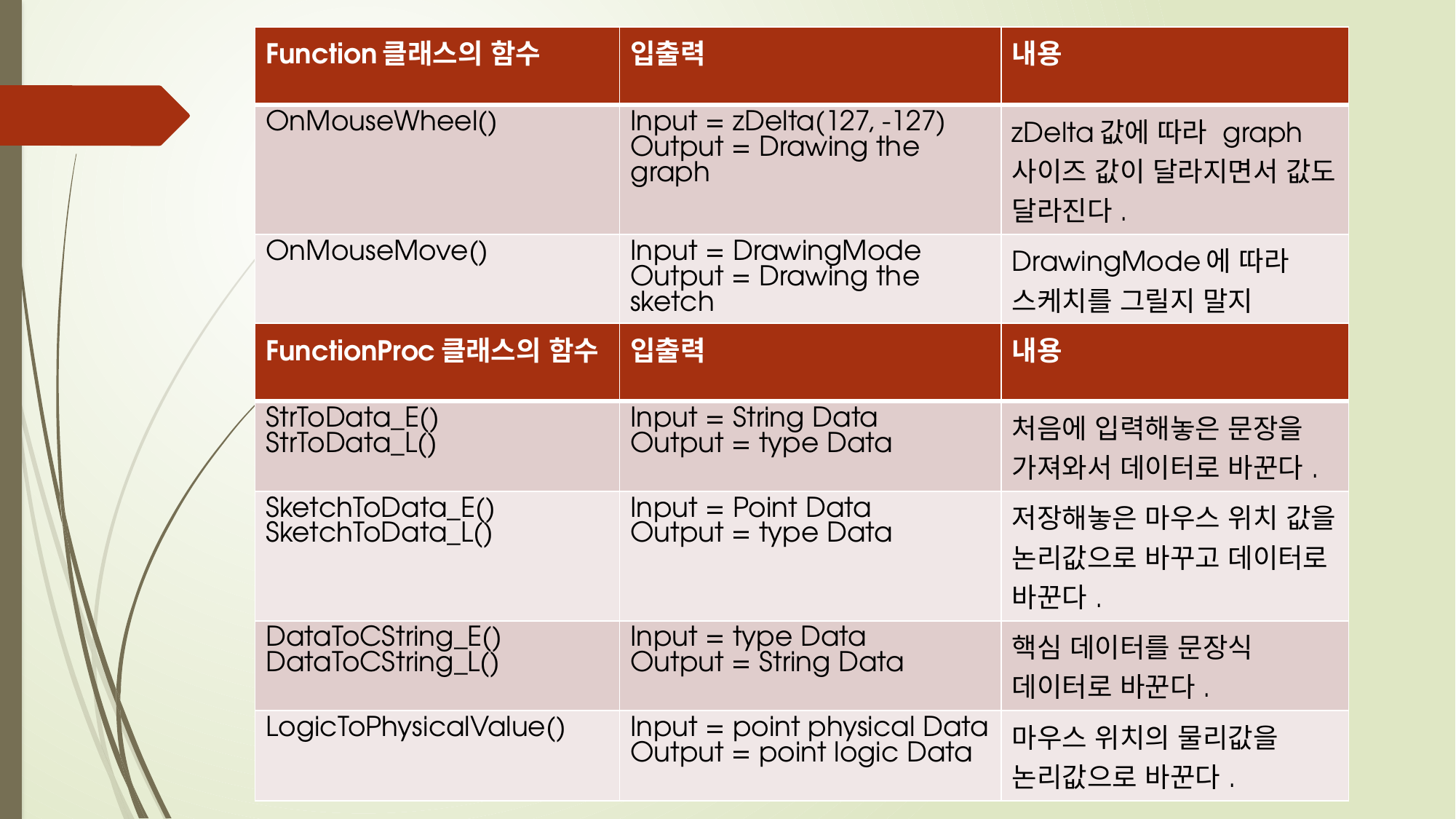

| Function클래스의 함수 | 입출력 | 내용 |
| --- | --- | --- |
| OnMouseWheel() | Input = zDelta(127, -127) Output = Drawing the graph | zDelta값에 따라 graph사이즈 값이 달라지면서 값도 달라진다. |
| OnMouseMove() | Input = DrawingMode Output = Drawing the sketch | DrawingMode에 따라 스케치를 그릴지 말지 결정한다. |
| FunctionProc클래스의 함수 | 입출력 | 내용 |
| --- | --- | --- |
| StrToData\_E() StrToData\_L() | Input = String Data Output = type Data | 처음에 입력해놓은 문장을 가져와서 데이터로 바꾼다. |
| SketchToData\_E() SketchToData\_L() | Input = Point Data Output = type Data | 저장해놓은 마우스 위치 값을 논리값으로 바꾸고 데이터로 바꾼다. |
| DataToCString\_E() DataToCString\_L() | Input = type Data Output = String Data | 핵심 데이터를 문장식 데이터로 바꾼다. |
| LogicToPhysicalValue() | Input = point physical Data Output = point logic Data | 마우스 위치의 물리값을 논리값으로 바꾼다. |